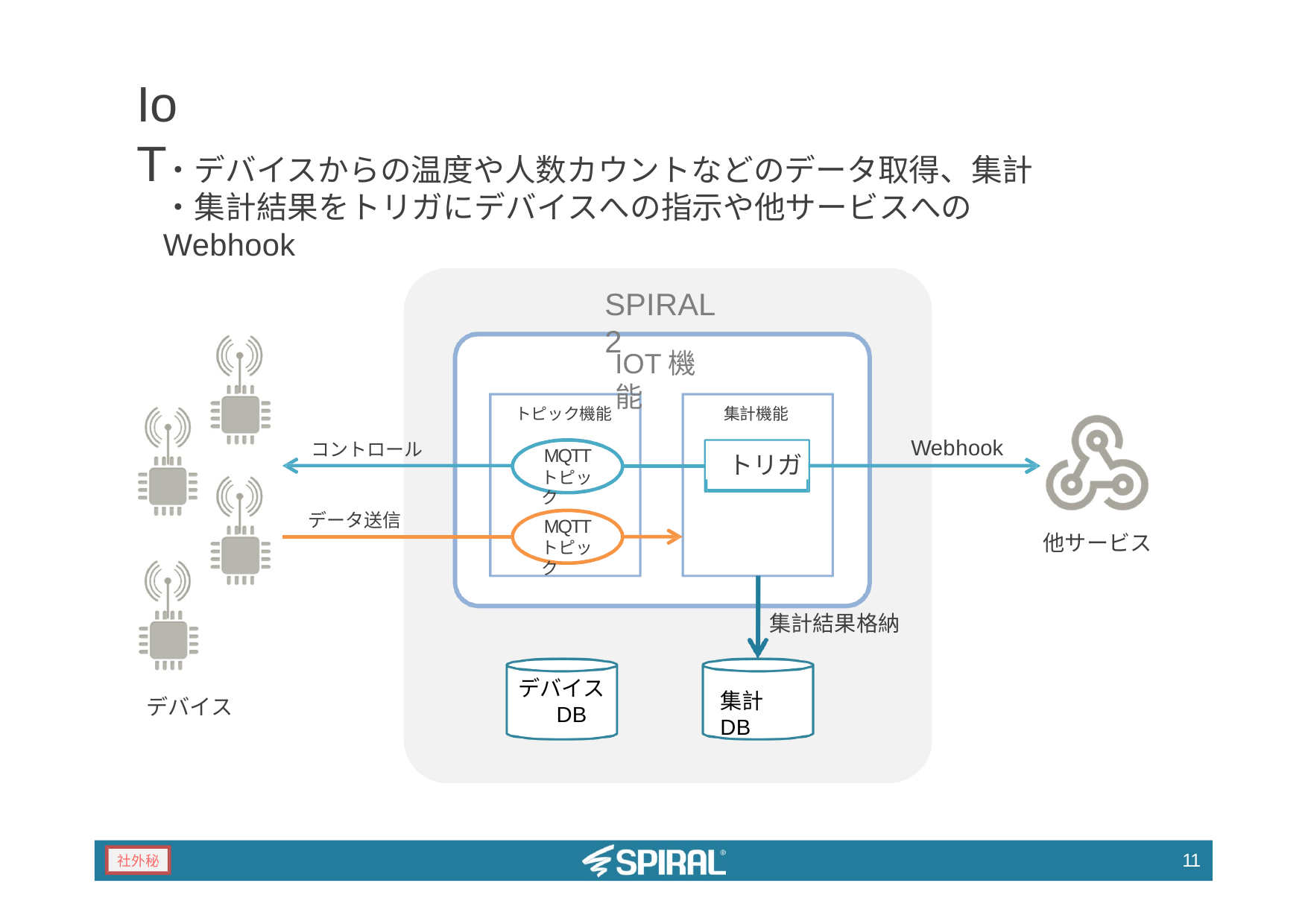

IoT
# ・デバイスからの温度や人数カウントなどのデータ取得、集計
・集計結果をトリガにデバイスへの指示や他サービスへのWebhook

SPIRAL2

IOT機能
トピック機能
集計機能

Webhook
コントロール

トリガ
MQTT
トピック

データ送信

MQTT
トピック
他サービス

集計結果格納
デバイス  DB
集計DB
デバイス
11
社外秘